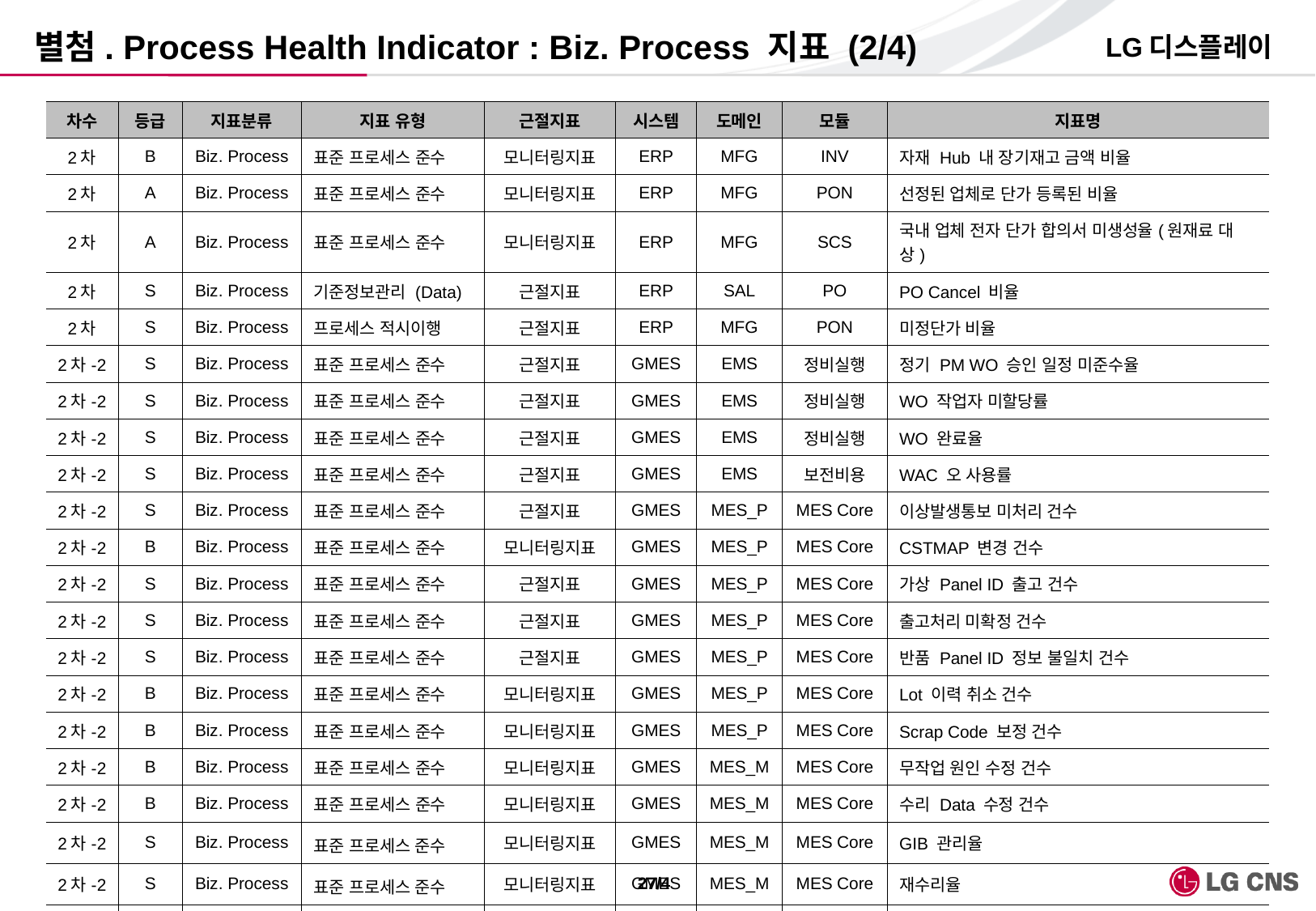

# 별첨. Process Health Indicator : Biz. Process 지표 (2/4)
LG디스플레이
| 차수 | 등급 | 지표분류 | 지표 유형 | 근절지표 | 시스템 | 도메인 | 모듈 | 지표명 |
| --- | --- | --- | --- | --- | --- | --- | --- | --- |
| 2차 | B | Biz. Process | 표준 프로세스 준수 | 모니터링지표 | ERP | MFG | INV | 자재 Hub 내 장기재고 금액 비율 |
| 2차 | A | Biz. Process | 표준 프로세스 준수 | 모니터링지표 | ERP | MFG | PON | 선정된 업체로 단가 등록된 비율 |
| 2차 | A | Biz. Process | 표준 프로세스 준수 | 모니터링지표 | ERP | MFG | SCS | 국내 업체 전자 단가 합의서 미생성율(원재료 대상) |
| 2차 | S | Biz. Process | 기준정보관리 (Data) | 근절지표 | ERP | SAL | PO | PO Cancel 비율 |
| 2차 | S | Biz. Process | 프로세스 적시이행 | 근절지표 | ERP | MFG | PON | 미정단가 비율 |
| 2차-2 | S | Biz. Process | 표준 프로세스 준수 | 근절지표 | GMES | EMS | 정비실행 | 정기 PM WO 승인 일정 미준수율 |
| 2차-2 | S | Biz. Process | 표준 프로세스 준수 | 근절지표 | GMES | EMS | 정비실행 | WO 작업자 미할당률 |
| 2차-2 | S | Biz. Process | 표준 프로세스 준수 | 근절지표 | GMES | EMS | 정비실행 | WO 완료율 |
| 2차-2 | S | Biz. Process | 표준 프로세스 준수 | 근절지표 | GMES | EMS | 보전비용 | WAC 오 사용률 |
| 2차-2 | S | Biz. Process | 표준 프로세스 준수 | 근절지표 | GMES | MES\_P | MES Core | 이상발생통보 미처리 건수 |
| 2차-2 | B | Biz. Process | 표준 프로세스 준수 | 모니터링지표 | GMES | MES\_P | MES Core | CSTMAP 변경 건수 |
| 2차-2 | S | Biz. Process | 표준 프로세스 준수 | 근절지표 | GMES | MES\_P | MES Core | 가상 Panel ID 출고 건수 |
| 2차-2 | S | Biz. Process | 표준 프로세스 준수 | 근절지표 | GMES | MES\_P | MES Core | 출고처리 미확정 건수 |
| 2차-2 | S | Biz. Process | 표준 프로세스 준수 | 근절지표 | GMES | MES\_P | MES Core | 반품 Panel ID 정보 불일치 건수 |
| 2차-2 | B | Biz. Process | 표준 프로세스 준수 | 모니터링지표 | GMES | MES\_P | MES Core | Lot 이력 취소 건수 |
| 2차-2 | B | Biz. Process | 표준 프로세스 준수 | 모니터링지표 | GMES | MES\_P | MES Core | Scrap Code 보정 건수 |
| 2차-2 | B | Biz. Process | 표준 프로세스 준수 | 모니터링지표 | GMES | MES\_M | MES Core | 무작업 원인 수정 건수 |
| 2차-2 | B | Biz. Process | 표준 프로세스 준수 | 모니터링지표 | GMES | MES\_M | MES Core | 수리 Data 수정 건수 |
| 2차-2 | S | Biz. Process | 표준 프로세스 준수 | 모니터링지표 | GMES | MES\_M | MES Core | GIB 관리율 |
| 2차-2 | S | Biz. Process | 표준 프로세스 준수 | 모니터링지표 | GMES | MES\_M | MES Core | 재수리율 |
| 2차-2 | A | Biz. Process | 표준 프로세스 준수 | 모니터링지표 | GMES | EMS | 정비계획 | PM WO Spare Parts 사용 계획 준수율 |